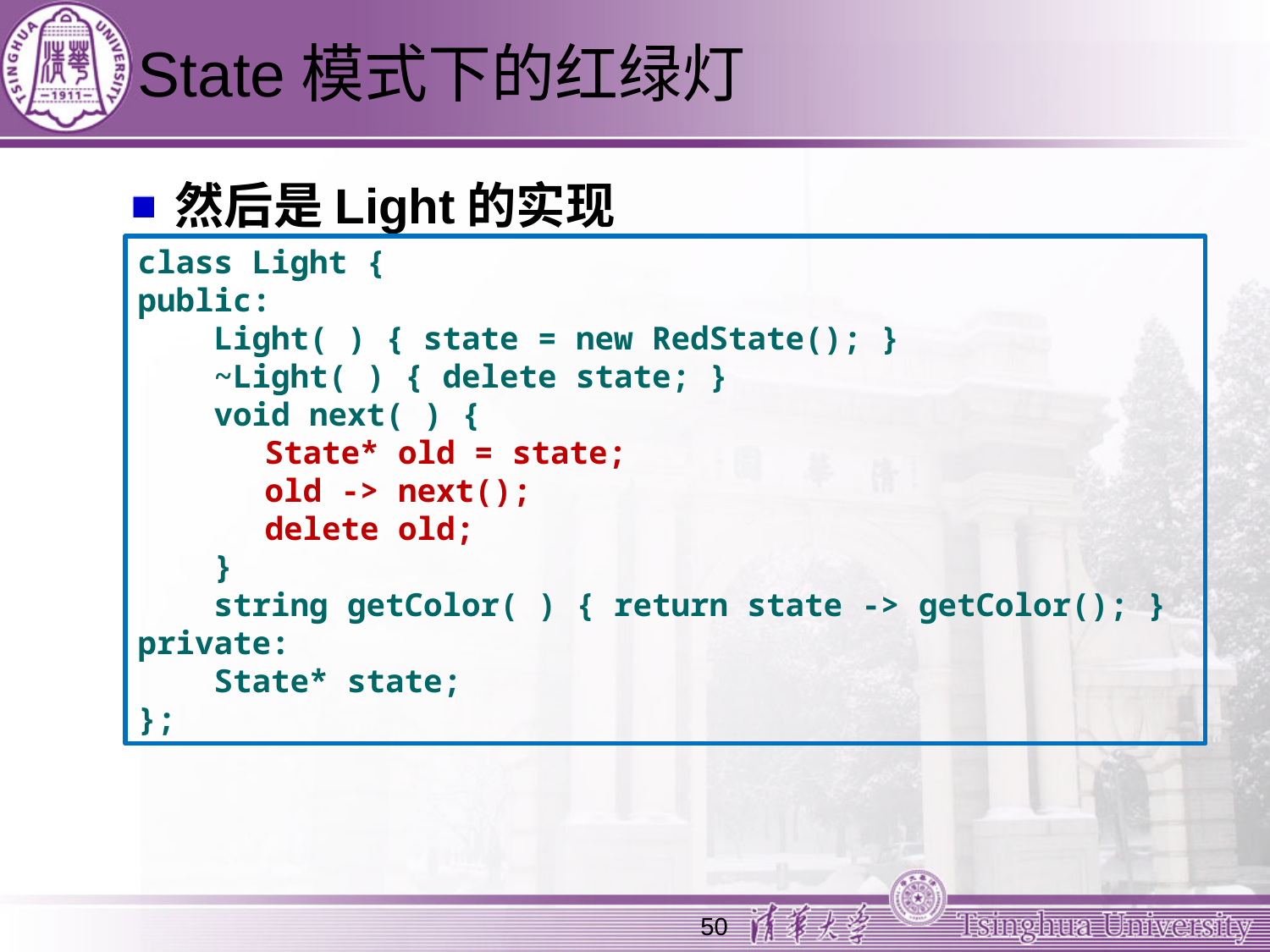

# State模式下的红绿灯
然后是Light的实现
class Light {
public:
    Light( ) { state = new RedState(); }
    ~Light( ) { delete state; }
    void next( ) {
	State* old = state;
	old -> next();
	delete old;
    }
    string getColor( ) { return state -> getColor(); }
private:
    State* state;
};
50